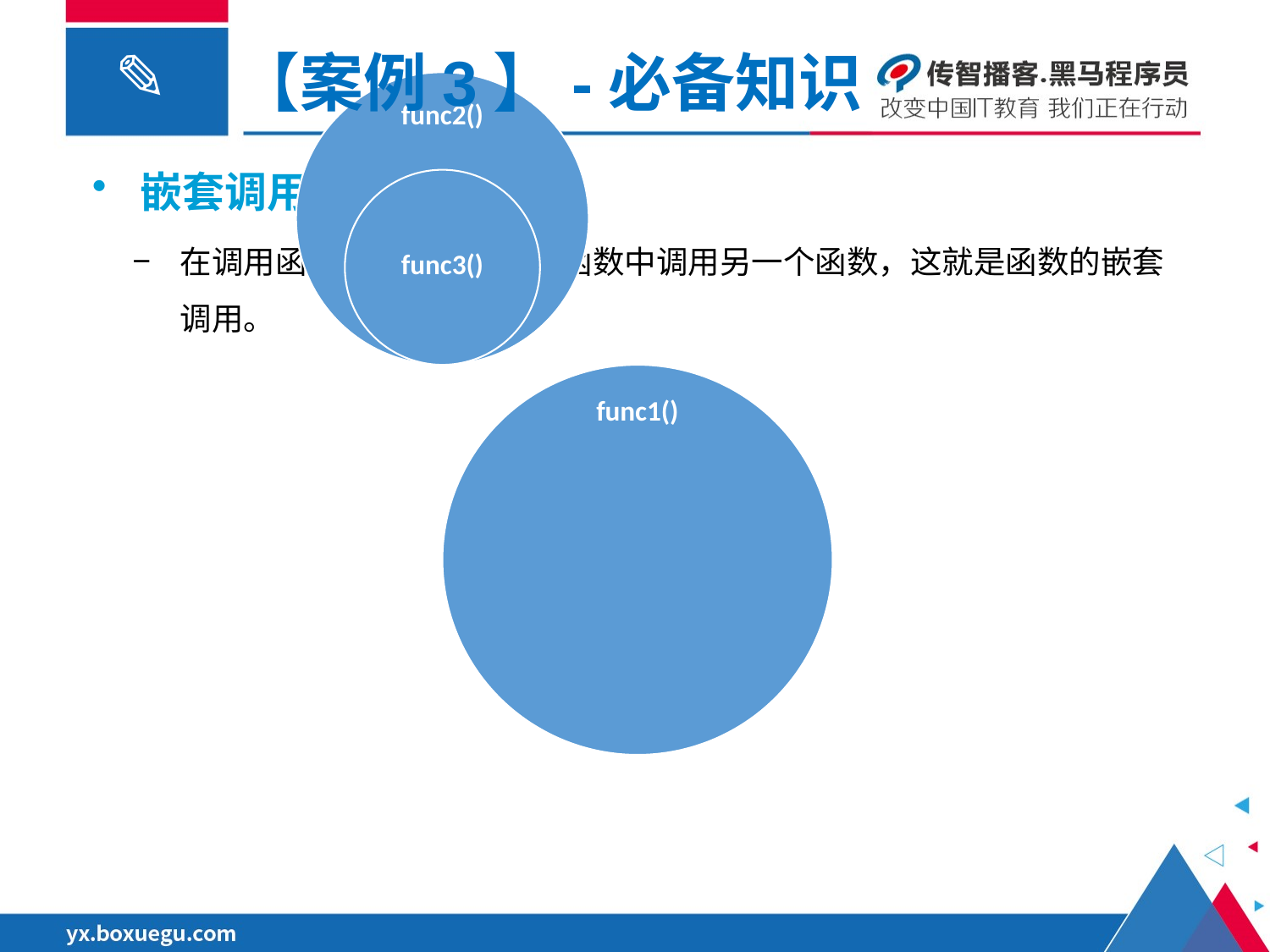

【案例3】-必备知识
嵌套调用
在调用函数时，可以在一个函数中调用另一个函数，这就是函数的嵌套调用。
func1()
func2()
func3()